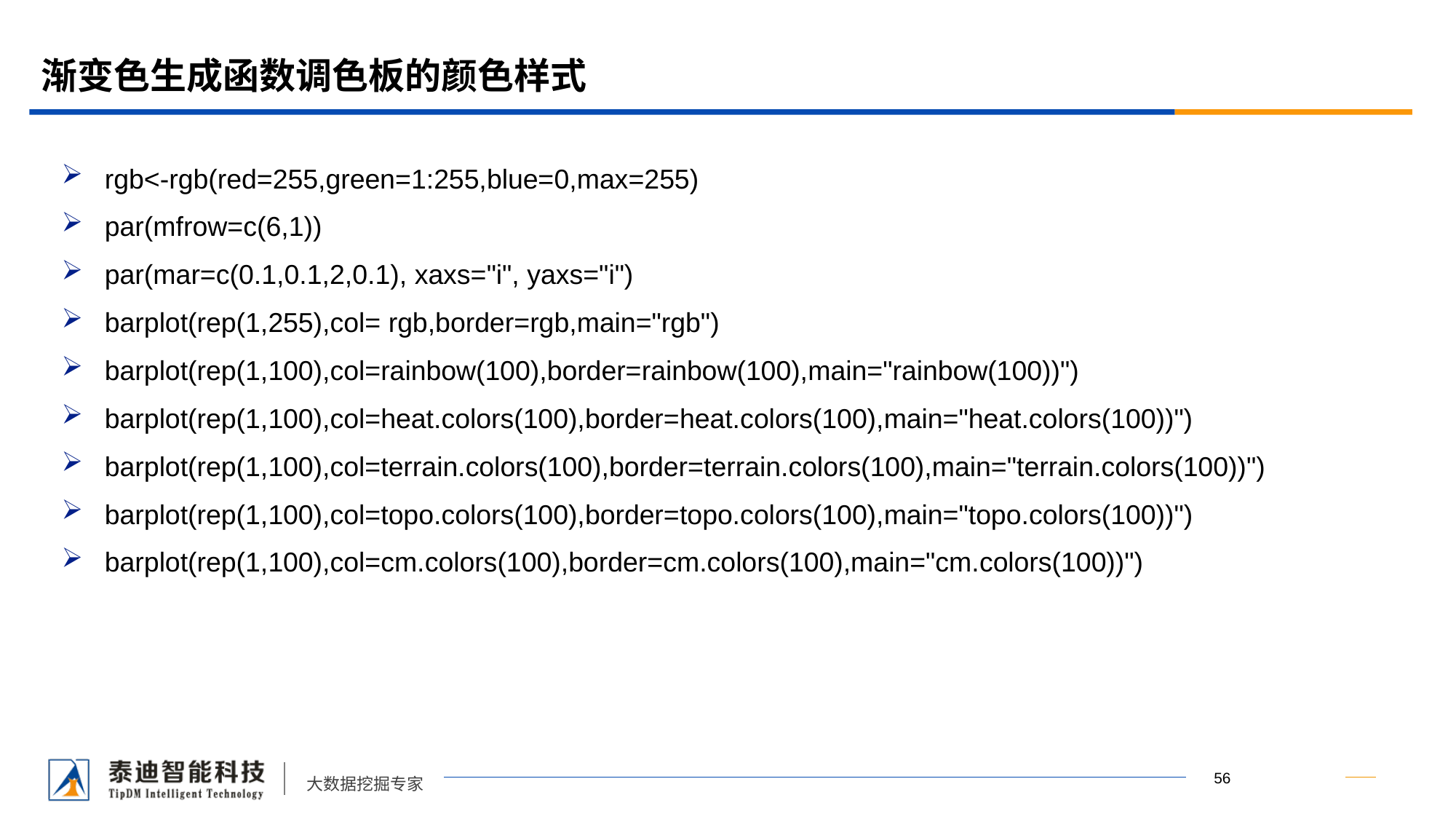

# 渐变色生成函数调色板的颜色样式
rgb<-rgb(red=255,green=1:255,blue=0,max=255)
par(mfrow=c(6,1))
par(mar=c(0.1,0.1,2,0.1), xaxs="i", yaxs="i")
barplot(rep(1,255),col= rgb,border=rgb,main="rgb")
barplot(rep(1,100),col=rainbow(100),border=rainbow(100),main="rainbow(100))")
barplot(rep(1,100),col=heat.colors(100),border=heat.colors(100),main="heat.colors(100))")
barplot(rep(1,100),col=terrain.colors(100),border=terrain.colors(100),main="terrain.colors(100))")
barplot(rep(1,100),col=topo.colors(100),border=topo.colors(100),main="topo.colors(100))")
barplot(rep(1,100),col=cm.colors(100),border=cm.colors(100),main="cm.colors(100))")